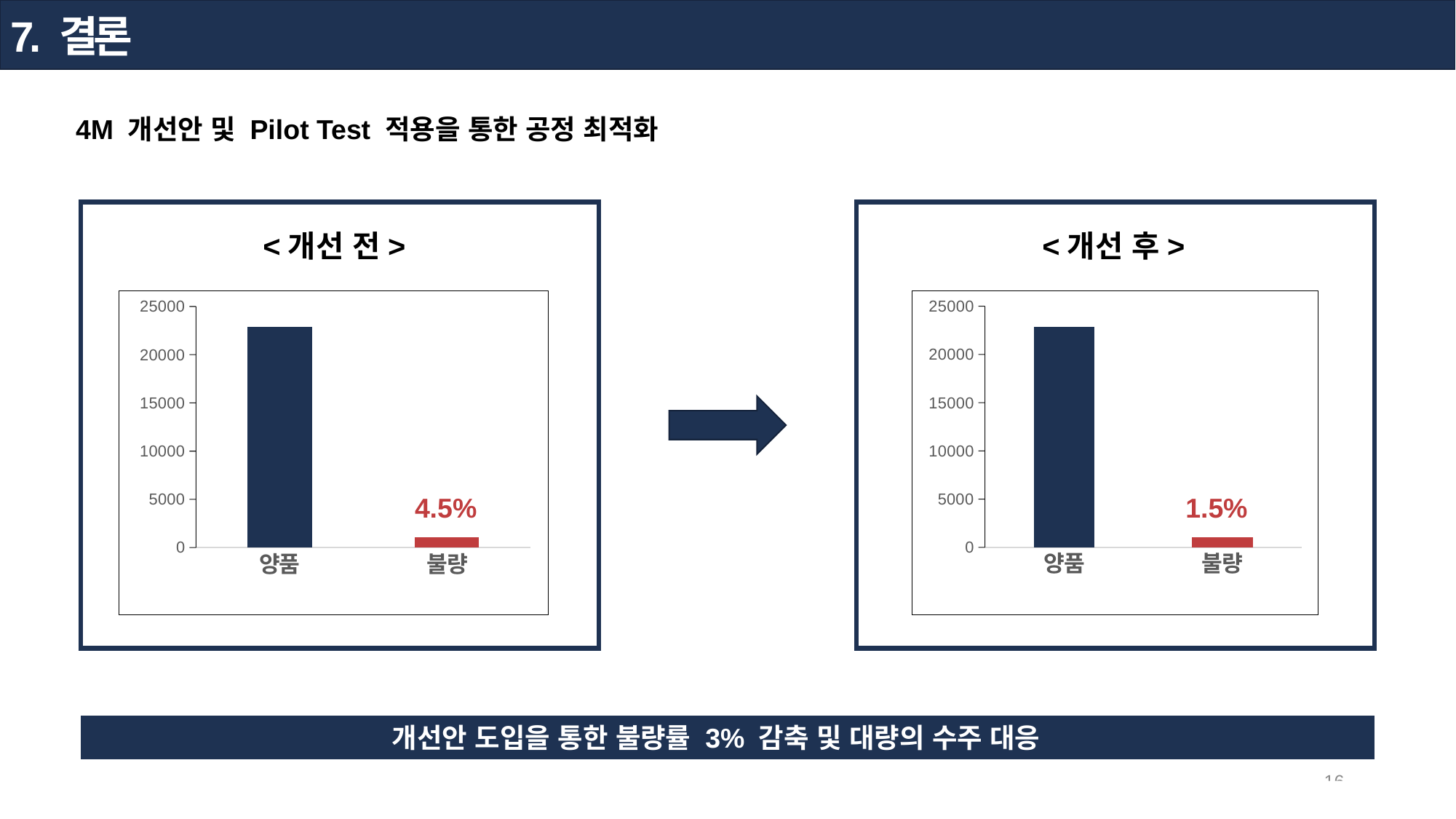

7. 결론
4M 개선안 및 Pilot Test 적용을 통한 공정 최적화

<개선 전>
<개선 후>

### Chart

| Category | 양품과 불량의 데이터 개수 |
|---|---|
| 양품 | 22900.0 |
| 불량 | 1070.0 |

### Chart

| Category | 양품과 불량의 데이터 개수 |
|---|---|
| 양품 | 22900.0 |
| 불량 | 1070.0 |
4.5%
1.5%
개선안 도입을 통한 불량률 3% 감축 및 대량의 수주 대응
16